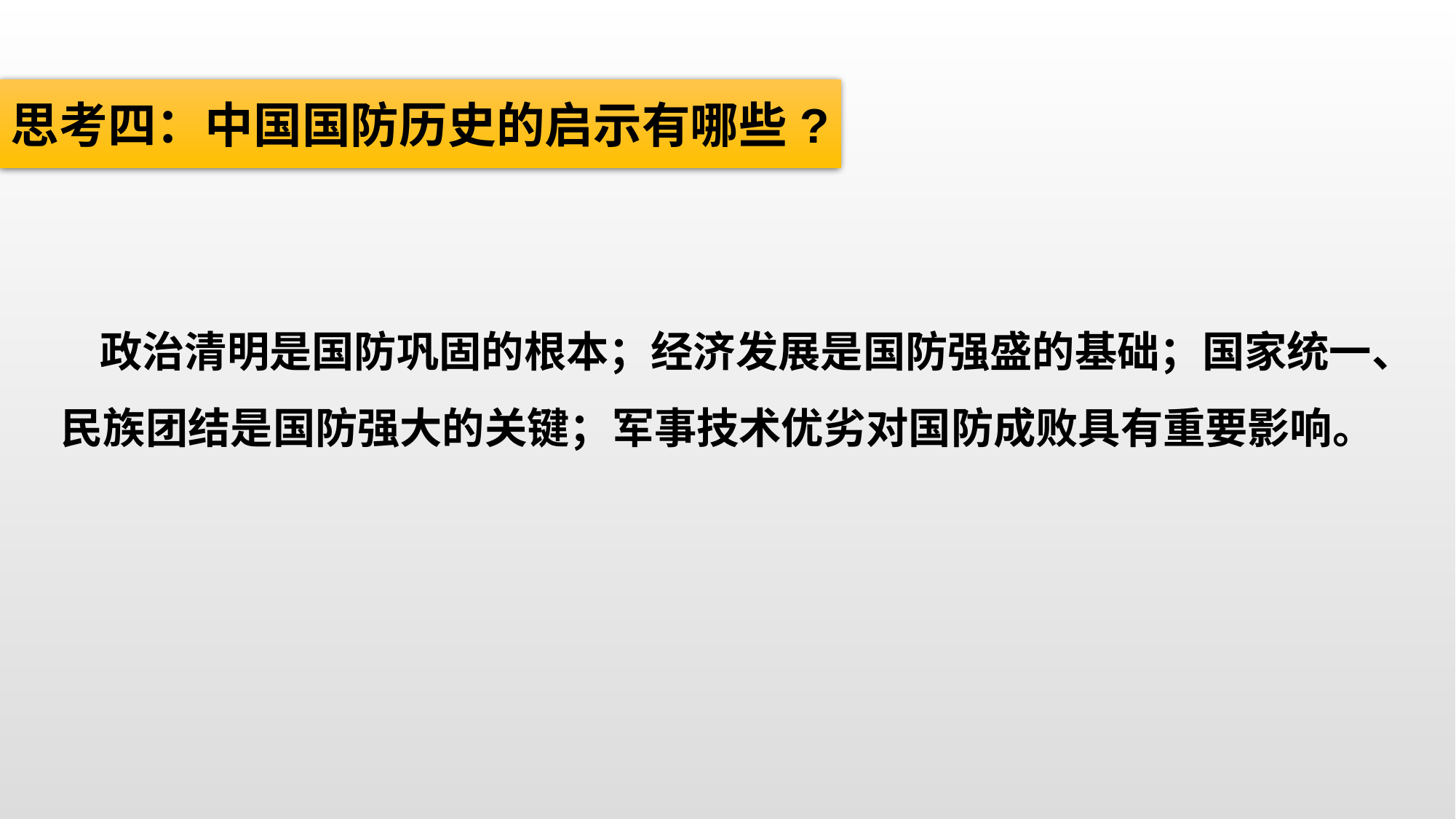

思考四：中国国防历史的启示有哪些?
   政治清明是国防巩固的根本；经济发展是国防强盛的基础；国家统一、民族团结是国防强大的关键；军事技术优劣对国防成败具有重要影响。